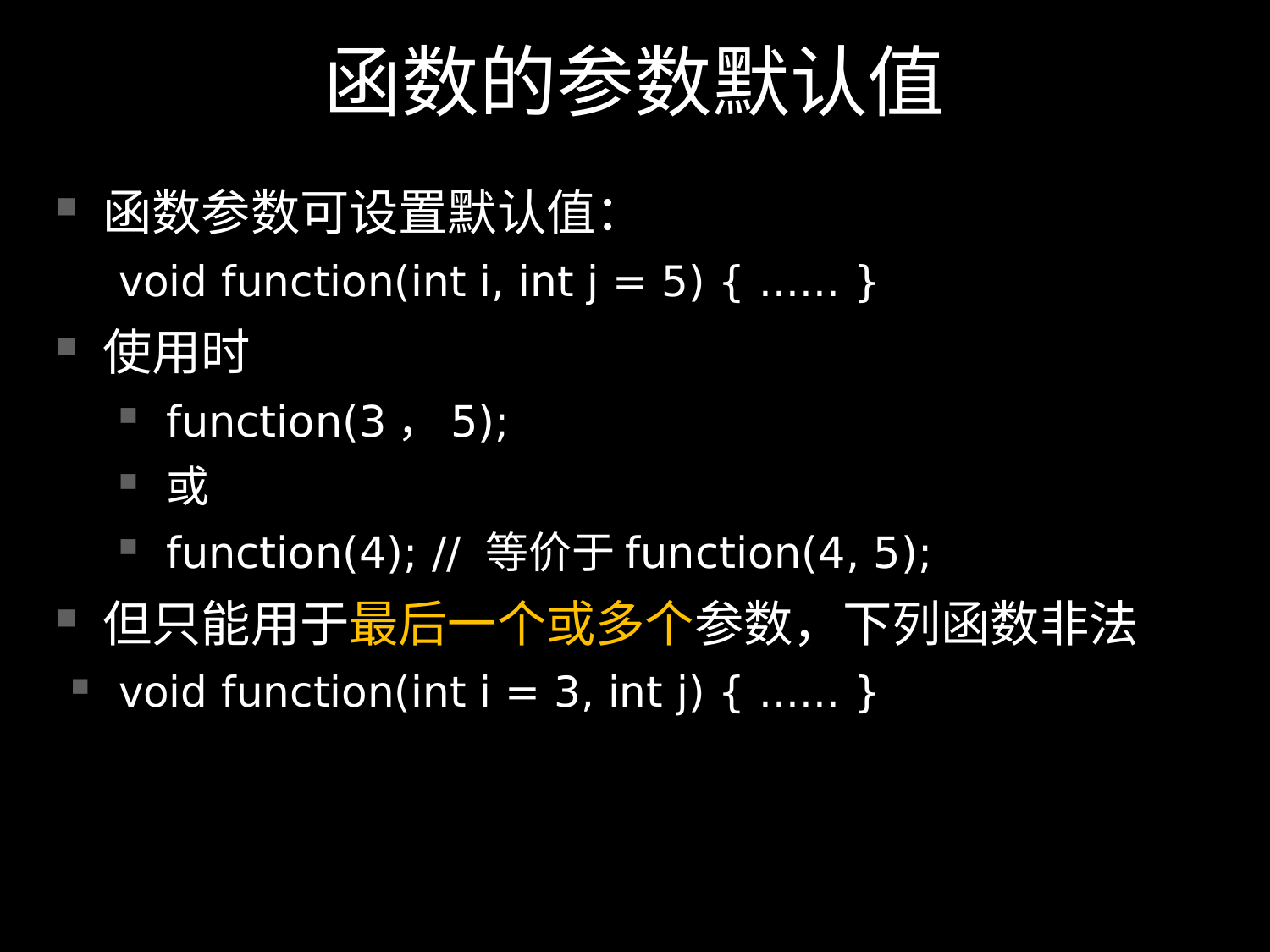

# 函数的参数默认值
函数参数可设置默认值：
void function(int i, int j = 5) { ...... }
使用时
function(3，5);
或
function(4); // 等价于function(4, 5);
但只能用于最后一个或多个参数，下列函数非法
void function(int i = 3, int j) { ...... }